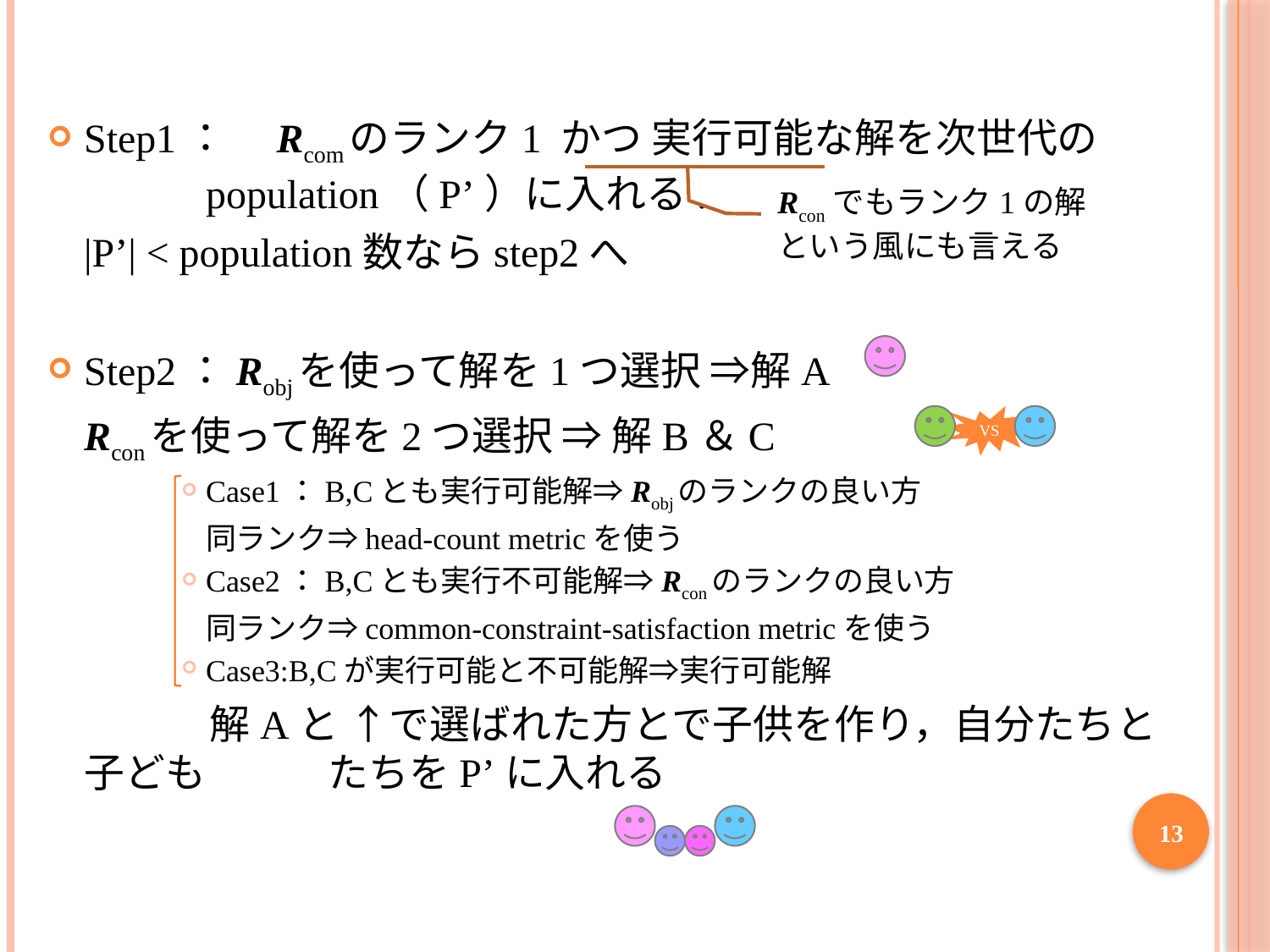

Step1：　Rcomのランク1 かつ 実行可能な解を次世代の	population（P’）に入れる.
		|P’| < population数ならstep2へ

Step2：Robjを使って解を1つ選択 ⇒解A
		Rconを使って解を2つ選択 ⇒ 解B＆C
Case1：B,Cとも実行可能解⇒Robjのランクの良い方
			同ランク⇒head-count metricを使う
Case2：B,Cとも実行不可能解⇒Rconのランクの良い方
			同ランク⇒common-constraint-satisfaction metricを使う
Case3:B,Cが実行可能と不可能解⇒実行可能解
　　　　解Aと ↑で選ばれた方とで子供を作り，自分たちと子ども　　	たちをP’に入れる

Rconでもランク1の解という風にも言える

VS

13